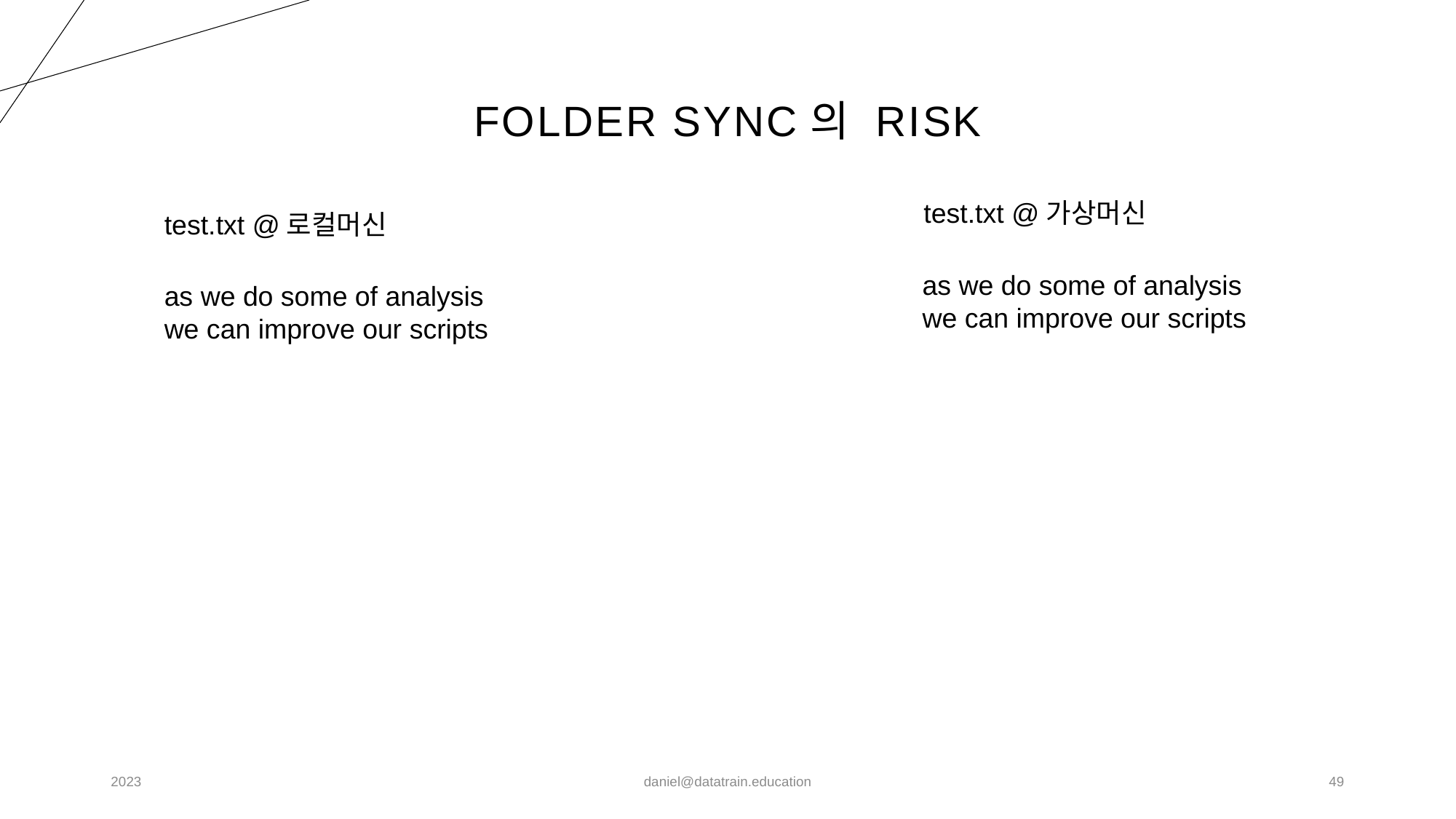

# Folder SYNC의 RISK
test.txt @가상머신
test.txt @로컬머신
as we do some of analysis
we can improve our scripts
as we do some of analysis
we can improve our scripts
2023
daniel@datatrain.education
49